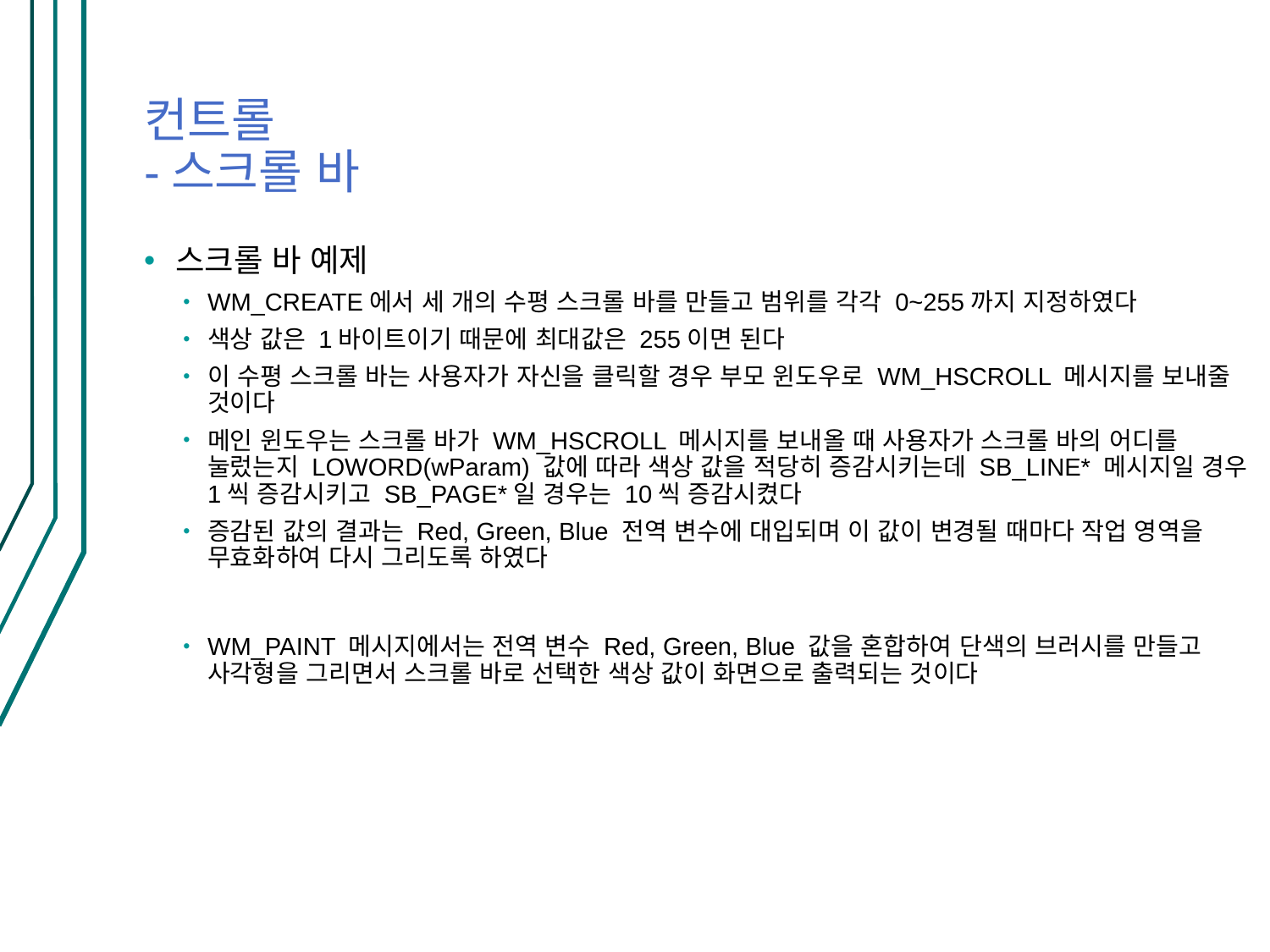

# 컨트롤 -스크롤 바
스크롤 바 예제
WM_CREATE에서 세 개의 수평 스크롤 바를 만들고 범위를 각각 0~255까지 지정하였다
색상 값은 1바이트이기 때문에 최대값은 255이면 된다
이 수평 스크롤 바는 사용자가 자신을 클릭할 경우 부모 윈도우로 WM_HSCROLL 메시지를 보내줄 것이다
메인 윈도우는 스크롤 바가 WM_HSCROLL 메시지를 보내올 때 사용자가 스크롤 바의 어디를 눌렀는지 LOWORD(wParam) 값에 따라 색상 값을 적당히 증감시키는데 SB_LINE* 메시지일 경우 1씩 증감시키고 SB_PAGE*일 경우는 10씩 증감시켰다
증감된 값의 결과는 Red, Green, Blue 전역 변수에 대입되며 이 값이 변경될 때마다 작업 영역을 무효화하여 다시 그리도록 하였다

WM_PAINT 메시지에서는 전역 변수 Red, Green, Blue 값을 혼합하여 단색의 브러시를 만들고 사각형을 그리면서 스크롤 바로 선택한 색상 값이 화면으로 출력되는 것이다